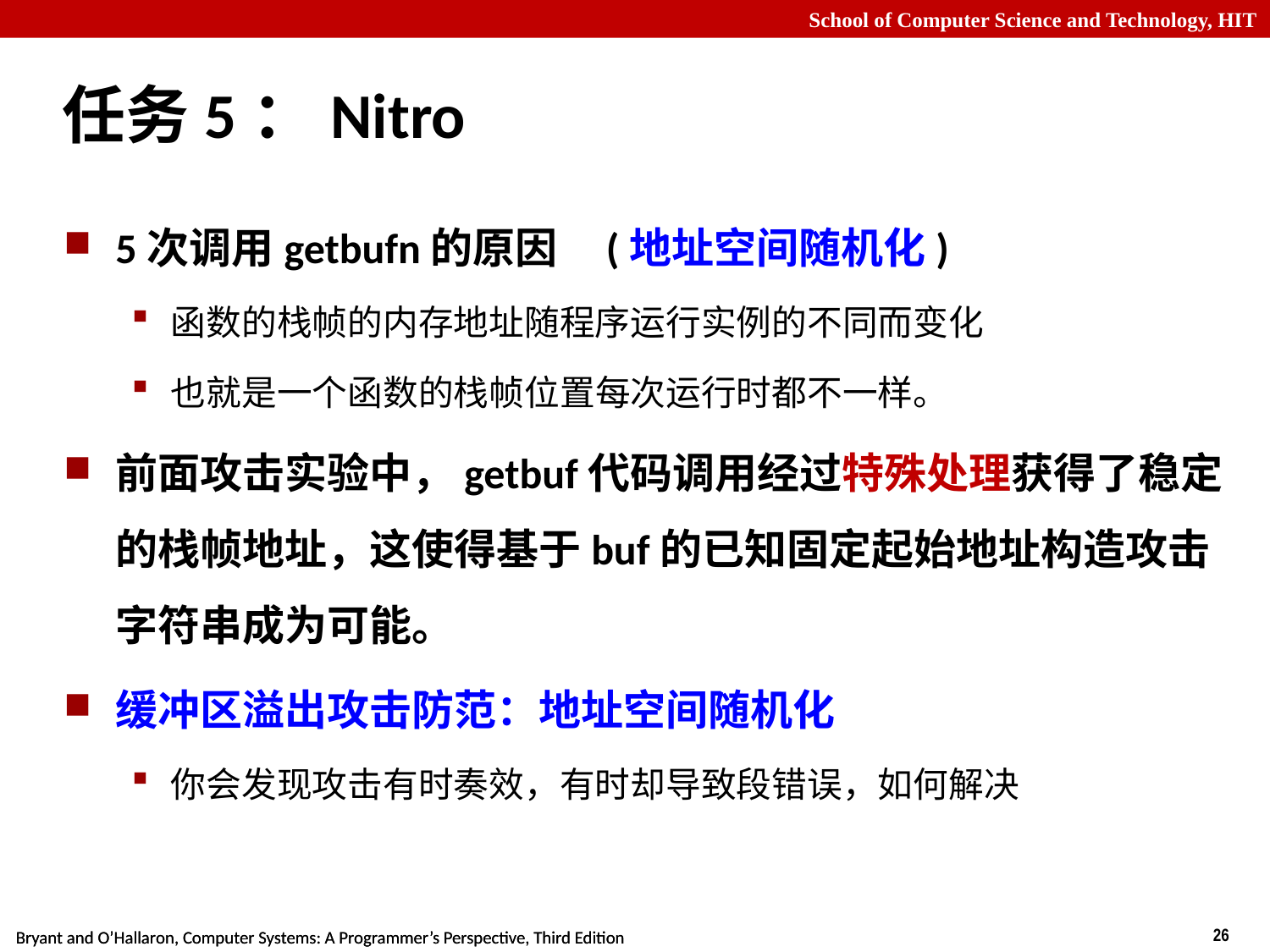

-26-
# 任务5：Nitro
5次调用getbufn的原因    (地址空间随机化)
函数的栈帧的内存地址随程序运行实例的不同而变化
也就是一个函数的栈帧位置每次运行时都不一样。
前面攻击实验中，getbuf代码调用经过特殊处理获得了稳定的栈帧地址，这使得基于buf的已知固定起始地址构造攻击字符串成为可能。
缓冲区溢出攻击防范：地址空间随机化
你会发现攻击有时奏效，有时却导致段错误，如何解决